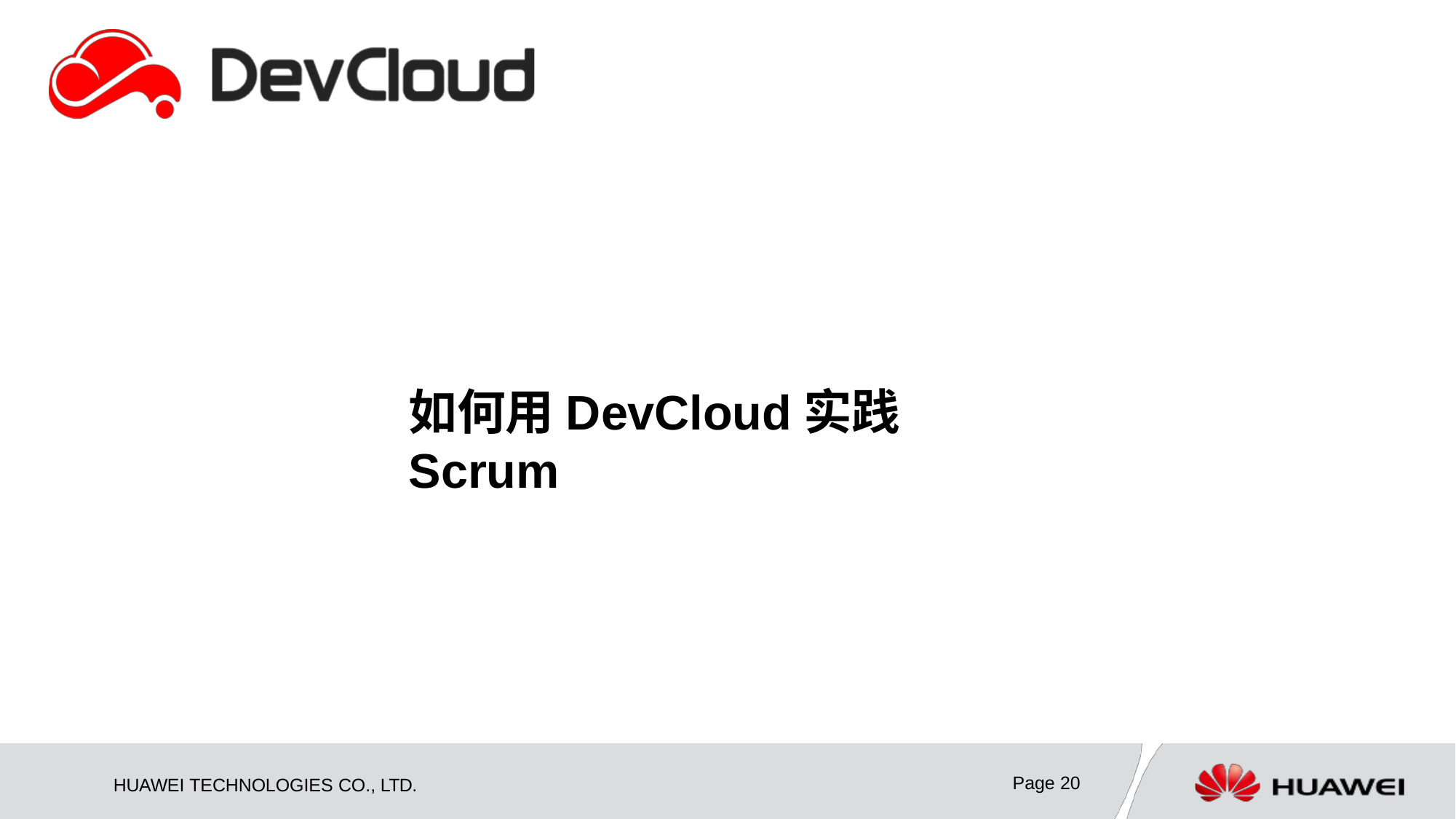

# 如何用DevCloud实践Scrum
Page 20
HUAWEI TECHNOLOGIES CO., LTD.